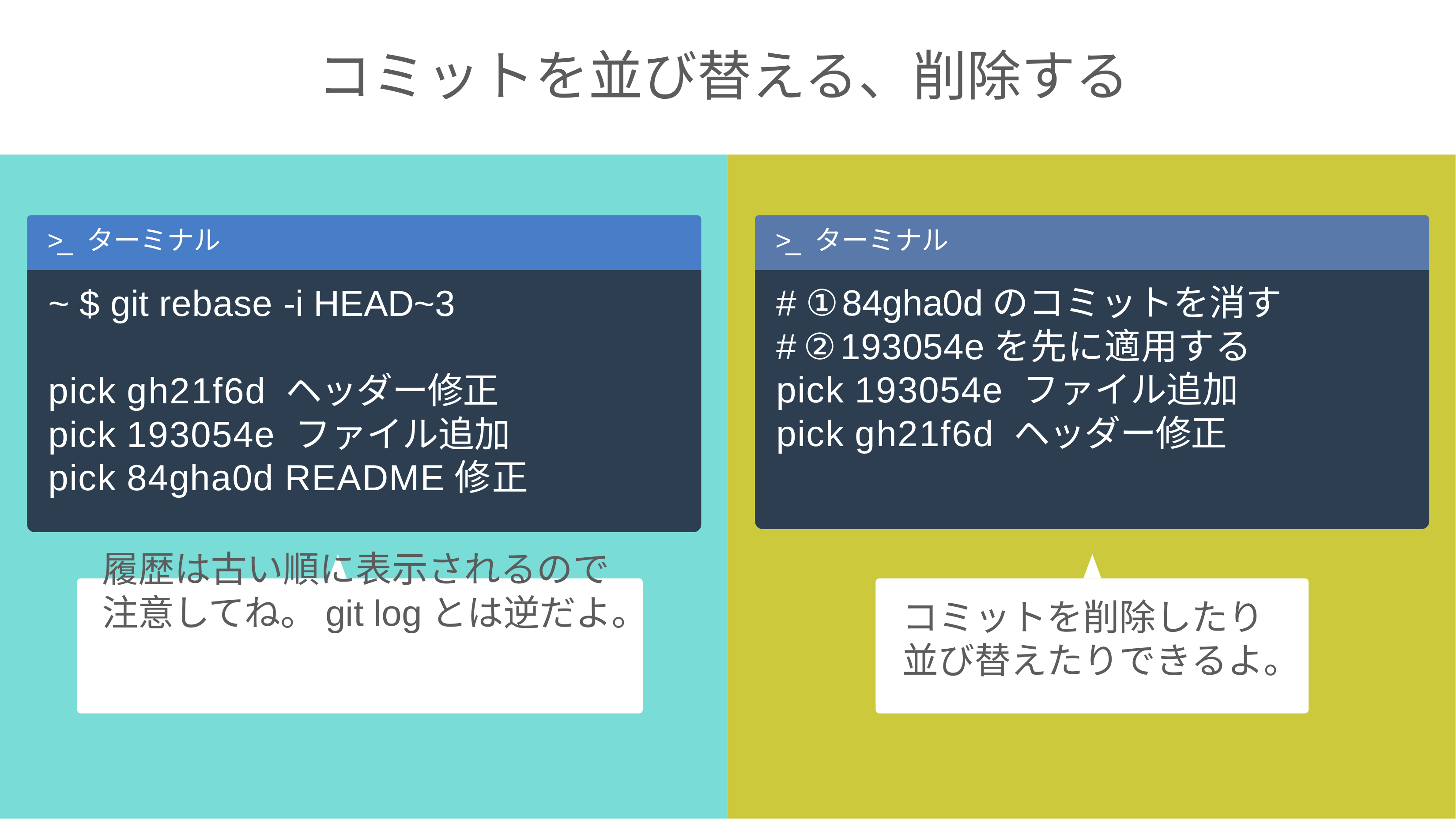

# コミットを並び替える、削除する

>_ ターミナル
~ $ git rebase -i HEAD~3
pick gh21f6d ヘッダー修正 pick 193054e ファイル追加 pick 84gha0d README修正

履歴は古い順に表示されるので 注意してね。git logとは逆だよ。
>_ ターミナル
# ①84gha0dのコミットを消す # ②193054eを先に適用する pick 193054e ファイル追加 pick gh21f6d ヘッダー修正

コミットを削除したり 並び替えたりできるよ。